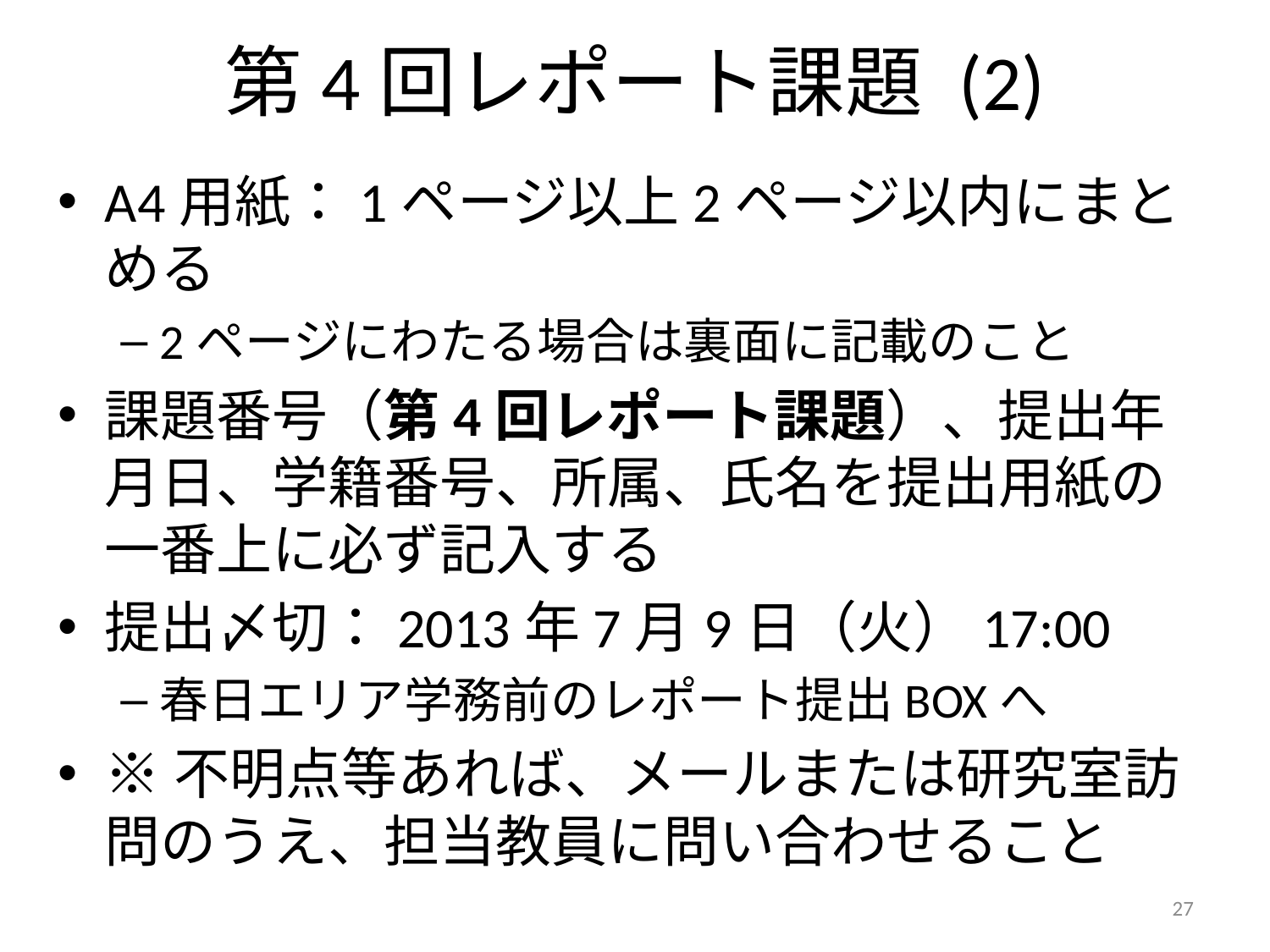

# 第4回レポート課題 (2)
A4用紙：1ページ以上2ページ以内にまとめる
2ページにわたる場合は裏面に記載のこと
課題番号（第4回レポート課題）、提出年月日、学籍番号、所属、氏名を提出用紙の一番上に必ず記入する
提出〆切：2013年7月9日（火）17:00
春日エリア学務前のレポート提出BOXへ
※不明点等あれば、メールまたは研究室訪問のうえ、担当教員に問い合わせること
27